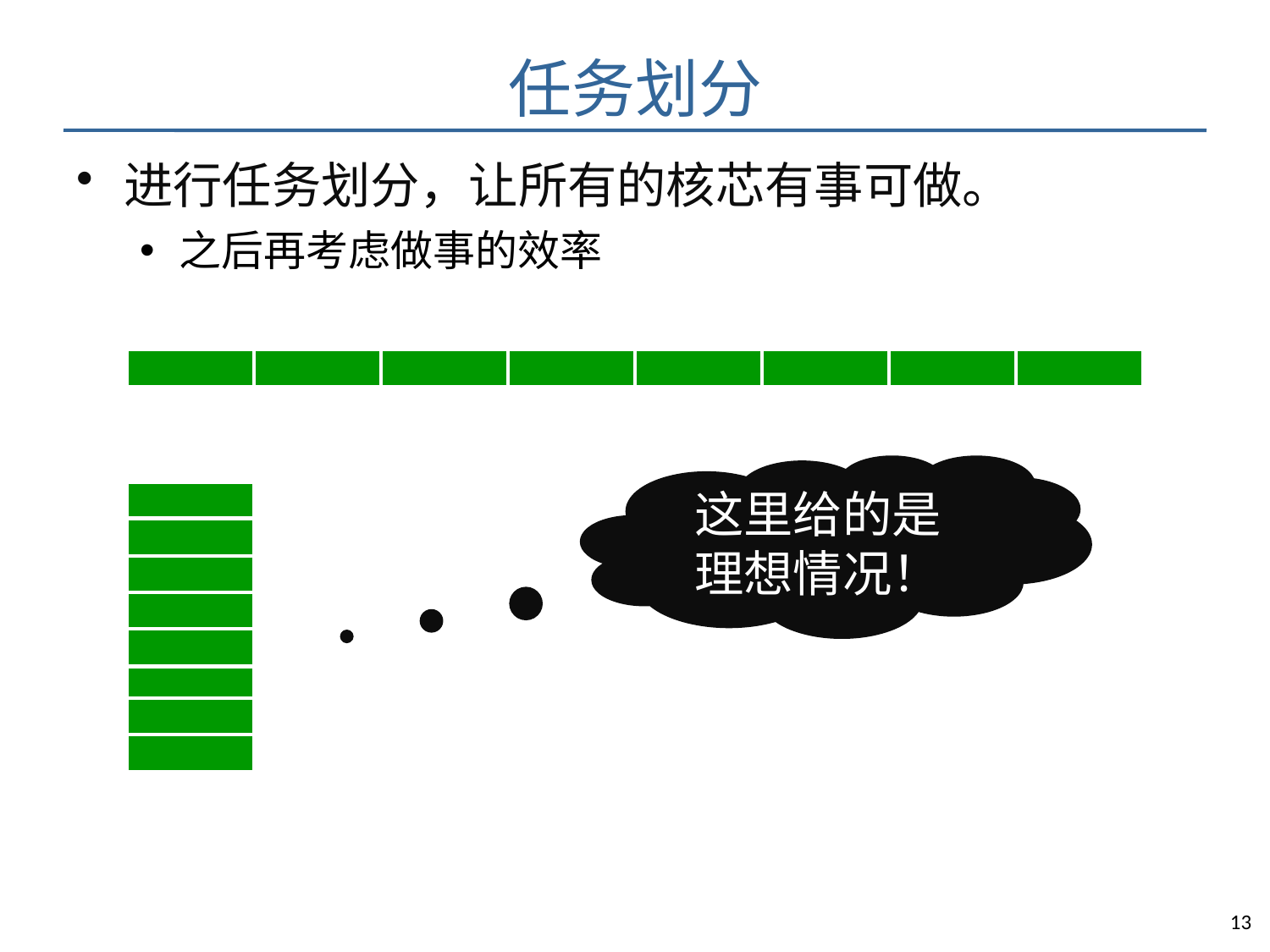

# 任务划分
进行任务划分，让所有的核芯有事可做。
之后再考虑做事的效率

这里给的是
理想情况！

13